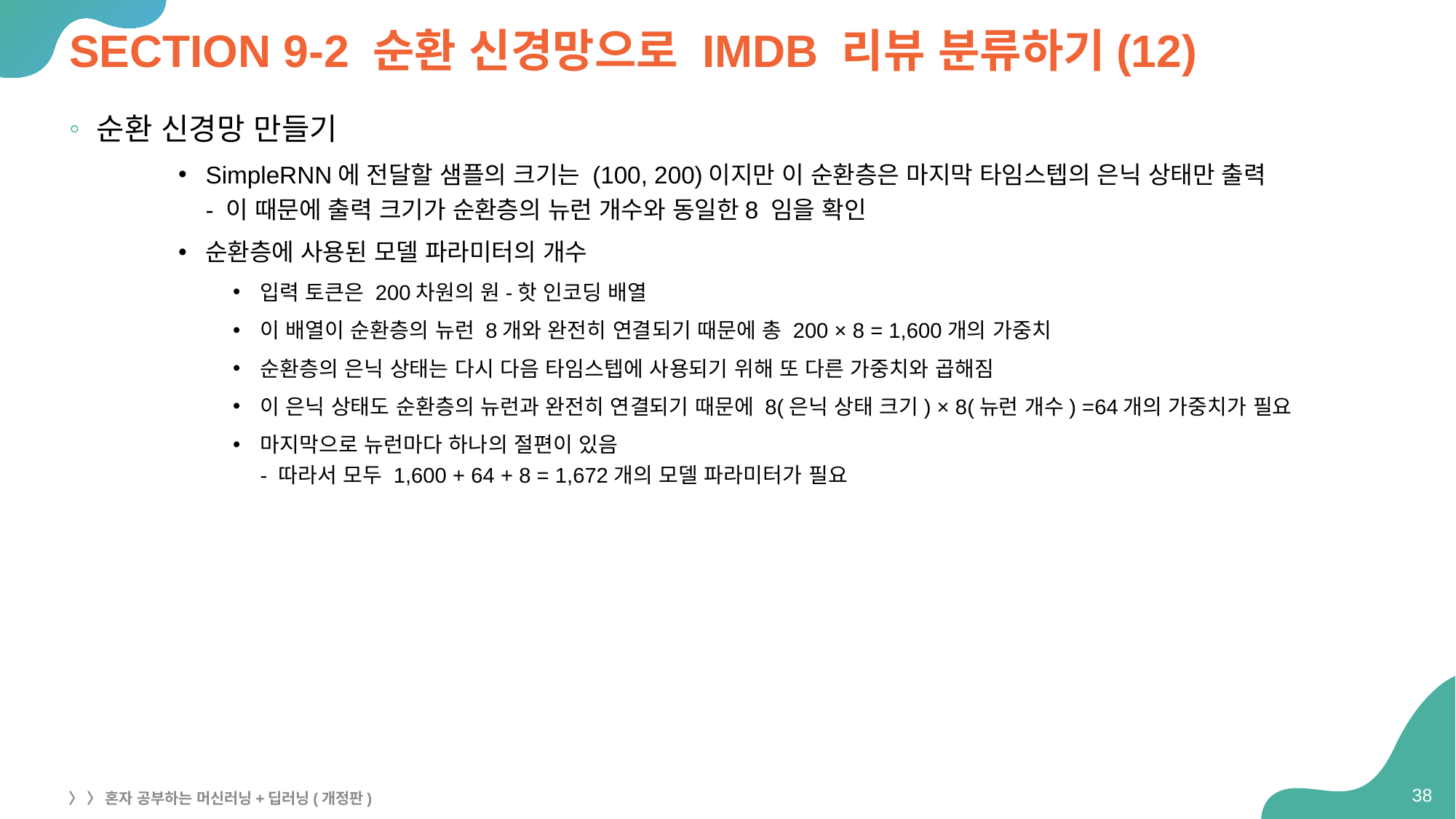

# SECTION 9-2 순환 신경망으로 IMDB 리뷰 분류하기(12)
순환 신경망 만들기
SimpleRNN에 전달할 샘플의 크기는 (100, 200)이지만 이 순환층은 마지막 타임스텝의 은닉 상태만 출력
- 이 때문에 출력 크기가 순환층의 뉴런 개수와 동일한8 임을 확인
순환층에 사용된 모델 파라미터의 개수
입력 토큰은 200차원의 원-핫 인코딩 배열
이 배열이 순환층의 뉴런 8개와 완전히 연결되기 때문에 총 200 × 8 = 1,600개의 가중치
순환층의 은닉 상태는 다시 다음 타임스텝에 사용되기 위해 또 다른 가중치와 곱해짐
이 은닉 상태도 순환층의 뉴런과 완전히 연결되기 때문에 8(은닉 상태 크기) × 8(뉴런 개수) =64개의 가중치가 필요
마지막으로 뉴런마다 하나의 절편이 있음
- 따라서 모두 1,600 + 64 + 8 = 1,672개의 모델 파라미터가 필요
38
〉 〉 혼자 공부하는 머신러닝+딥러닝(개정판)